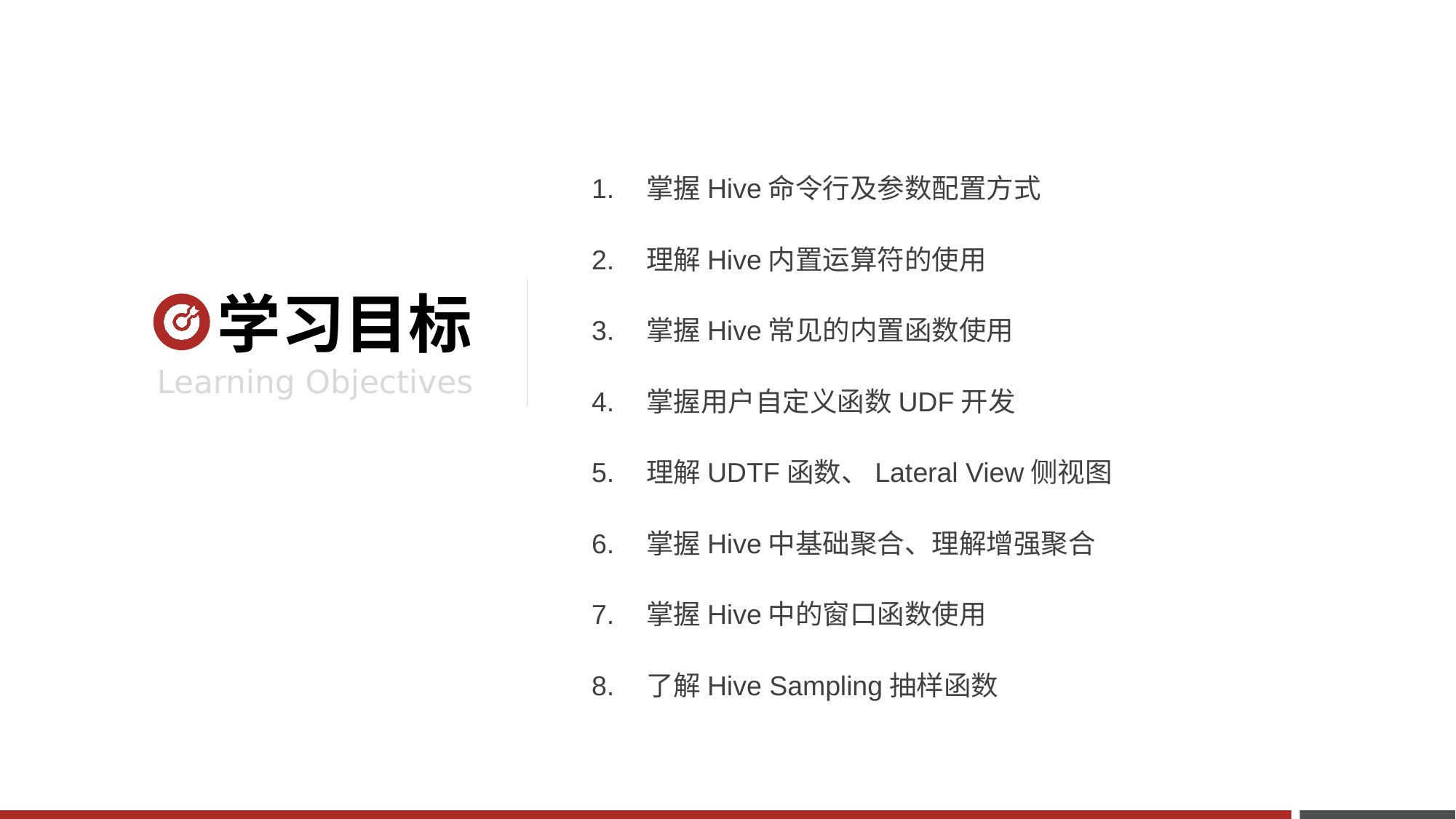

掌握Hive命令行及参数配置方式
理解Hive内置运算符的使用
掌握Hive常见的内置函数使用
掌握用户自定义函数UDF开发
理解UDTF函数、Lateral View侧视图
掌握Hive中基础聚合、理解增强聚合
掌握Hive中的窗口函数使用
了解Hive Sampling抽样函数